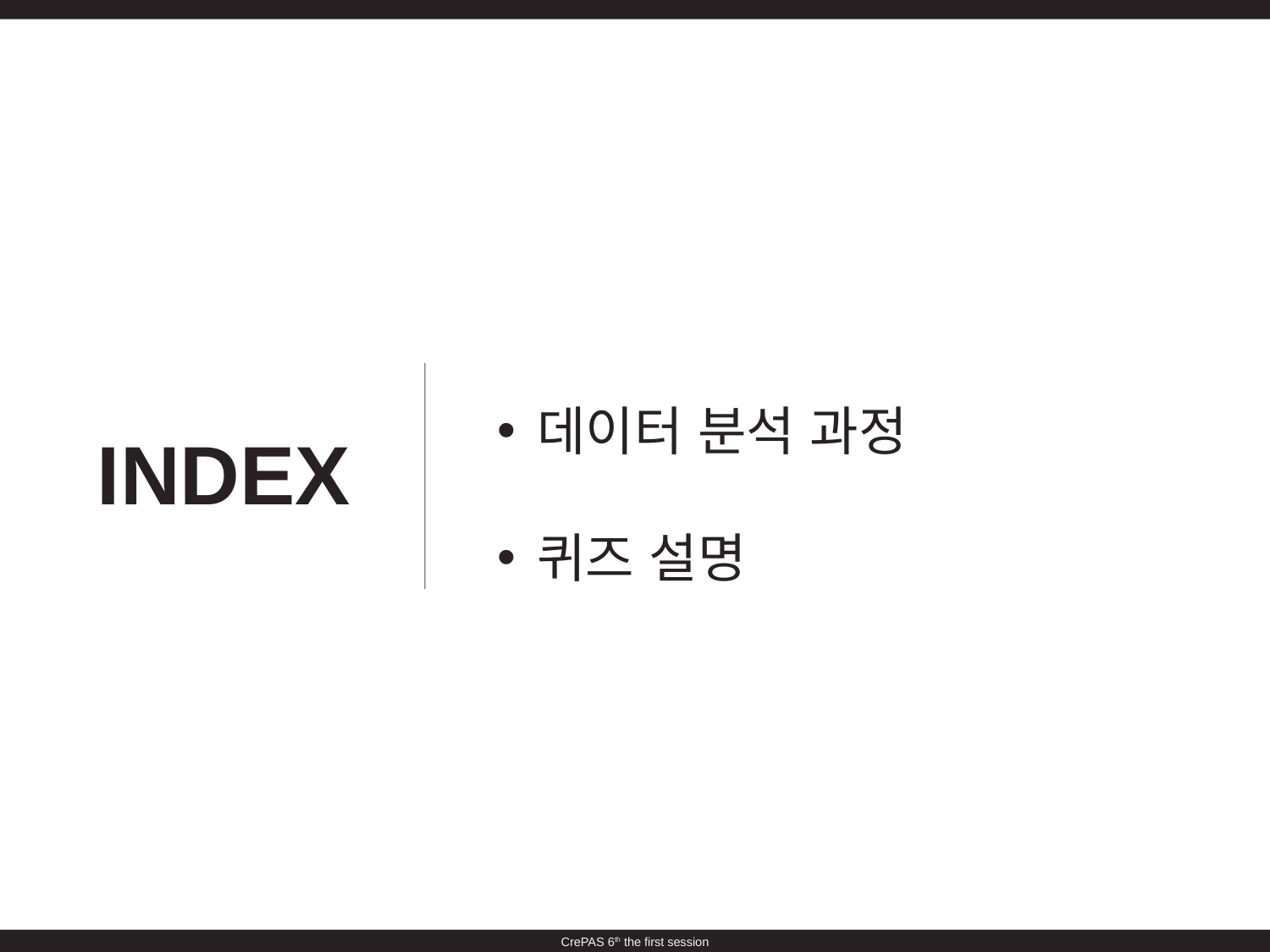

데이터 분석 과정
퀴즈 설명
INDEX
CrePAS 6th the first session